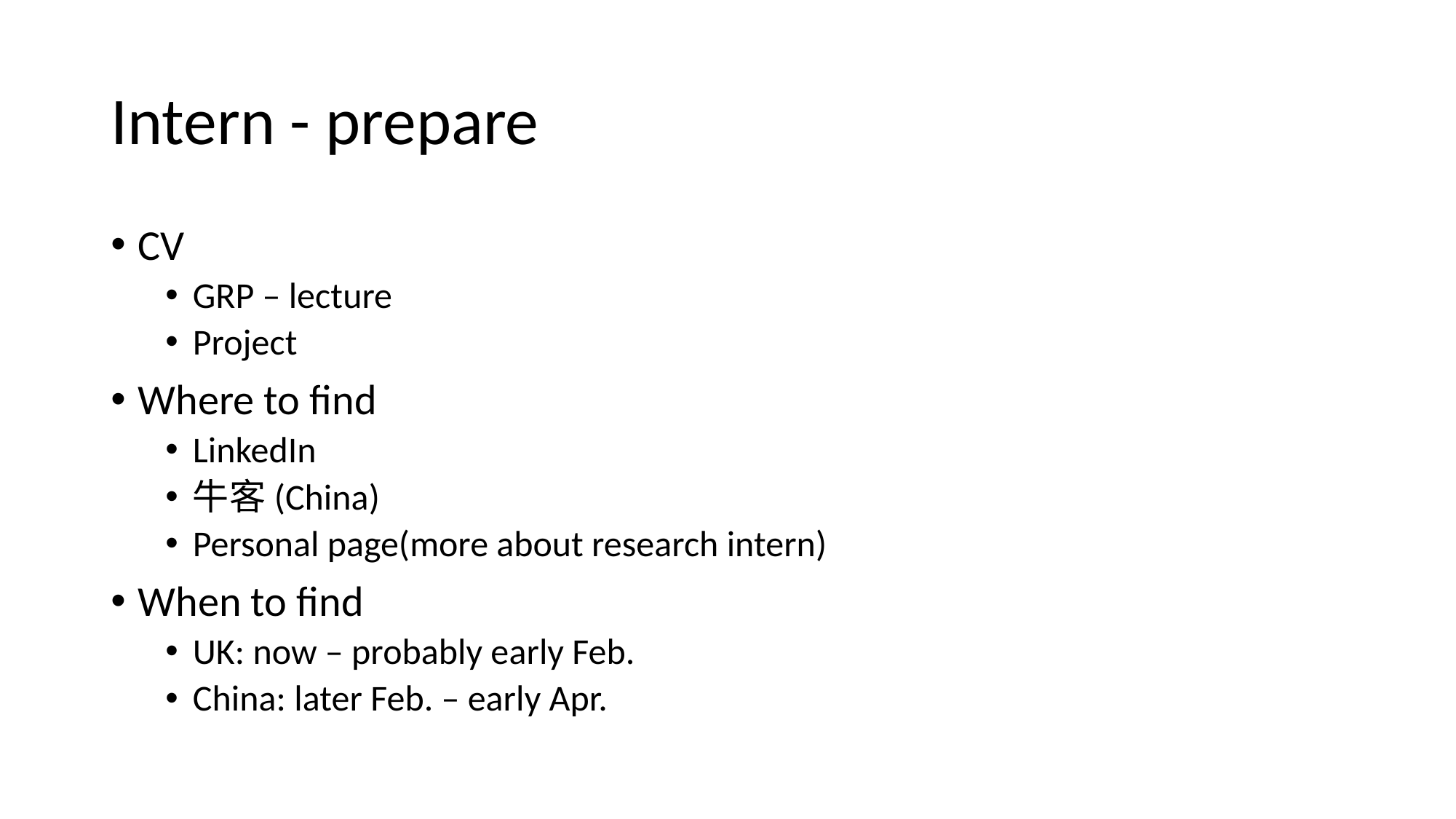

# Intern - prepare
CV
GRP – lecture
Project
Where to find
LinkedIn
牛客(China)
Personal page(more about research intern)
When to find
UK: now – probably early Feb.
China: later Feb. – early Apr.